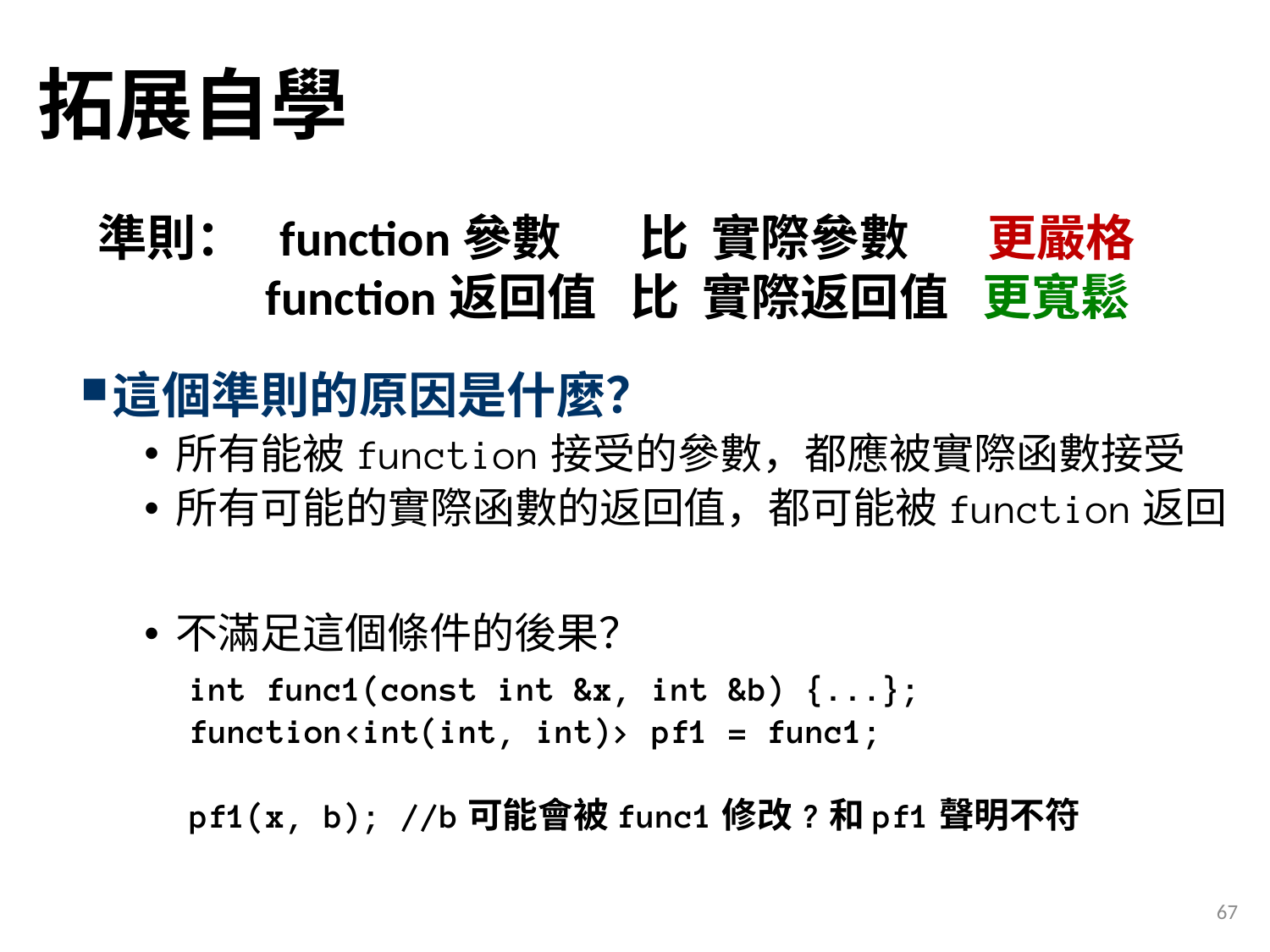

# 拓展自學
準則：  function參數       比  實際參數       更嚴格
               function返回值   比  實際返回值   更寬鬆
這個準則的原因是什麼？
所有能被function接受的參數，都應被實際函數接受
所有可能的實際函數的返回值，都可能被function返回

不滿足這個條件的後果？
int func1(const int &x, int &b) {...};
function<int(int, int)> pf1 = func1;

pf1(x, b); //b可能會被func1修改?和pf1聲明不符
67